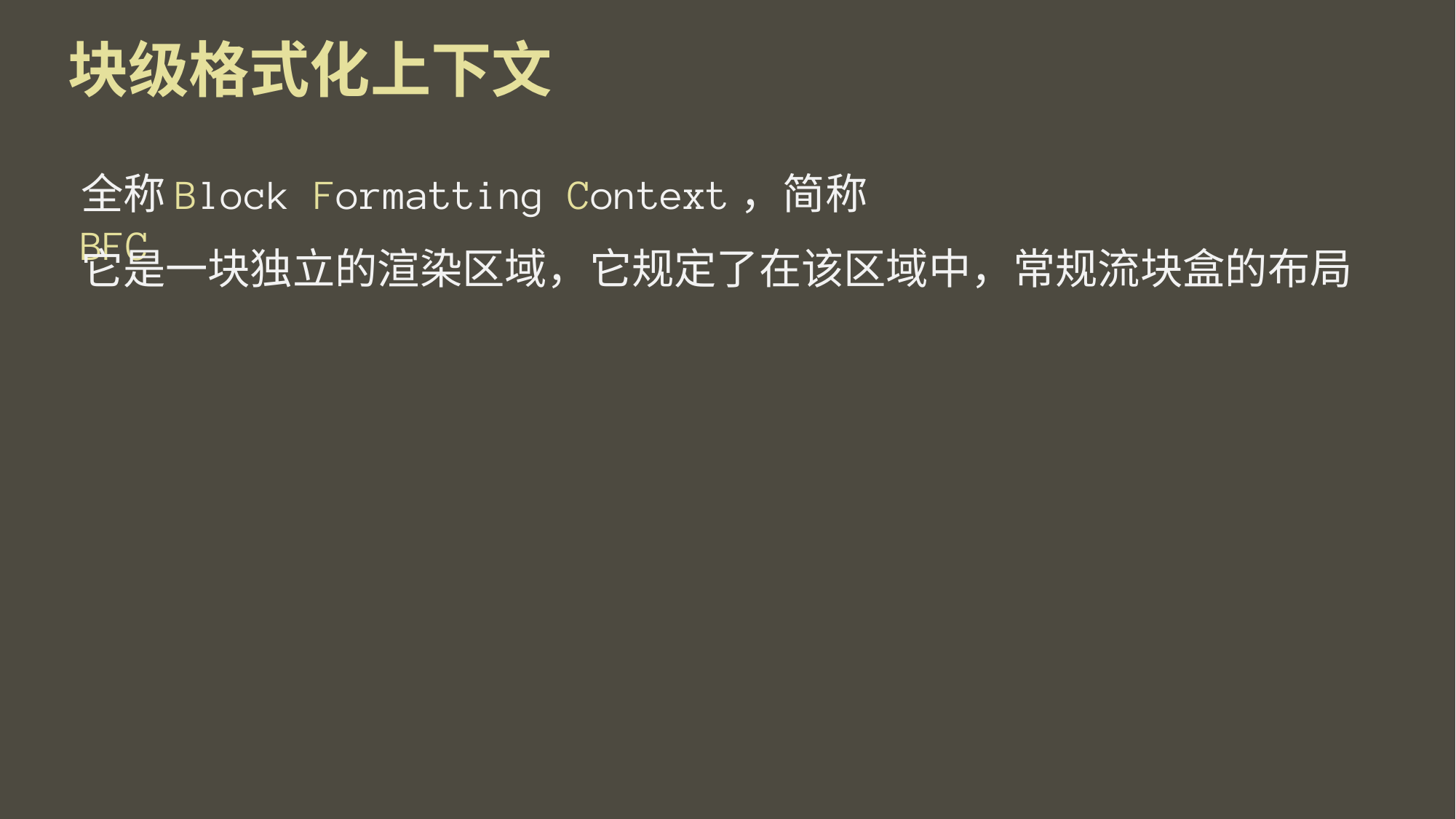

# 块级格式化上下文
全称Block Formatting Context，简称BFC
它是一块独立的渲染区域，它规定了在该区域中，常规流块盒的布局